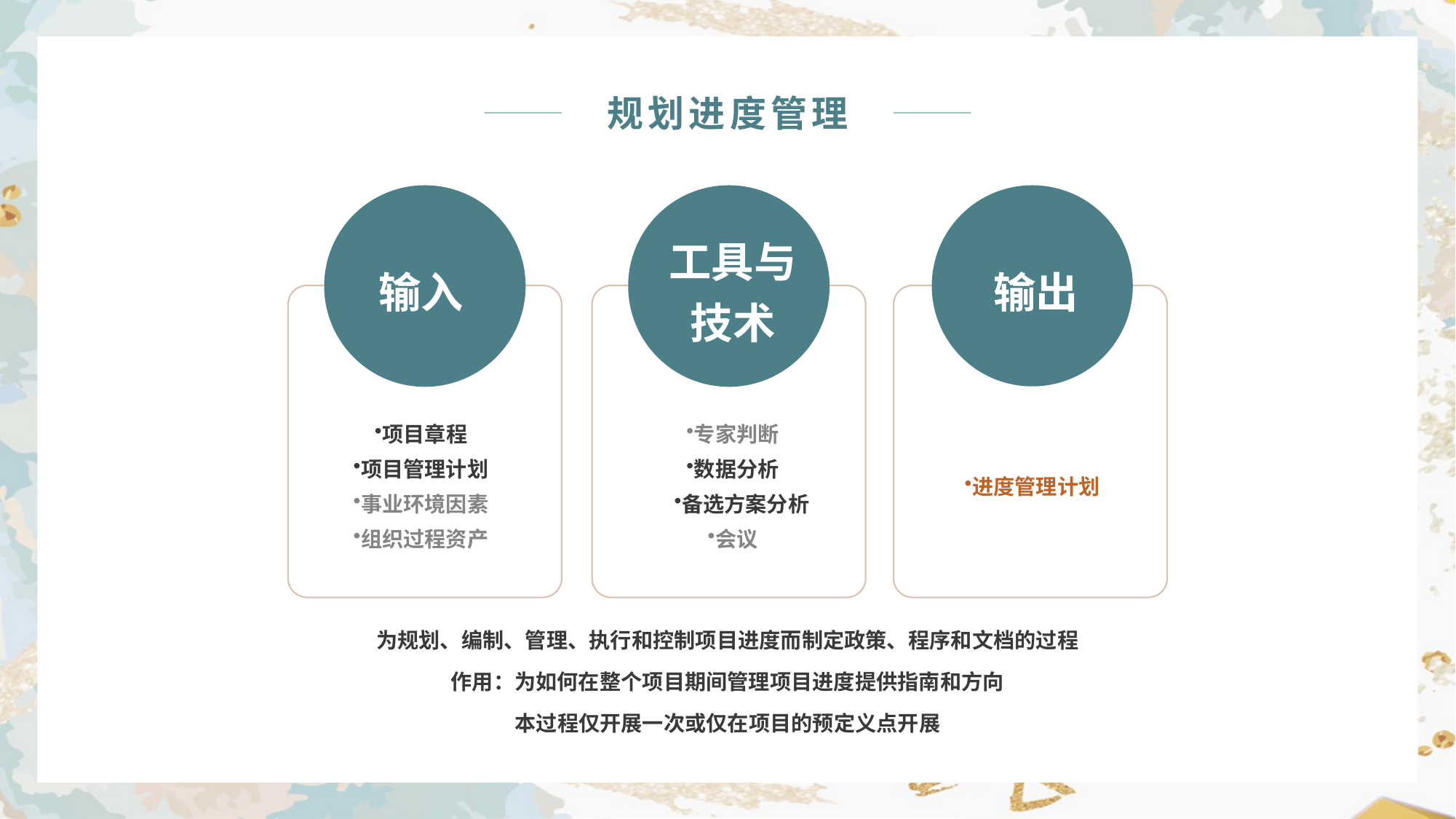

规划进度管理

工具与技术
输入
输出

项目章程
项目管理计划
事业环境因素
组织过程资产
专家判断
数据分析
备选方案分析
会议
进度管理计划
为规划、编制、管理、执行和控制项目进度而制定政策、程序和文档的过程
作用：为如何在整个项目期间管理项目进度提供指南和方向
本过程仅开展一次或仅在项目的预定义点开展